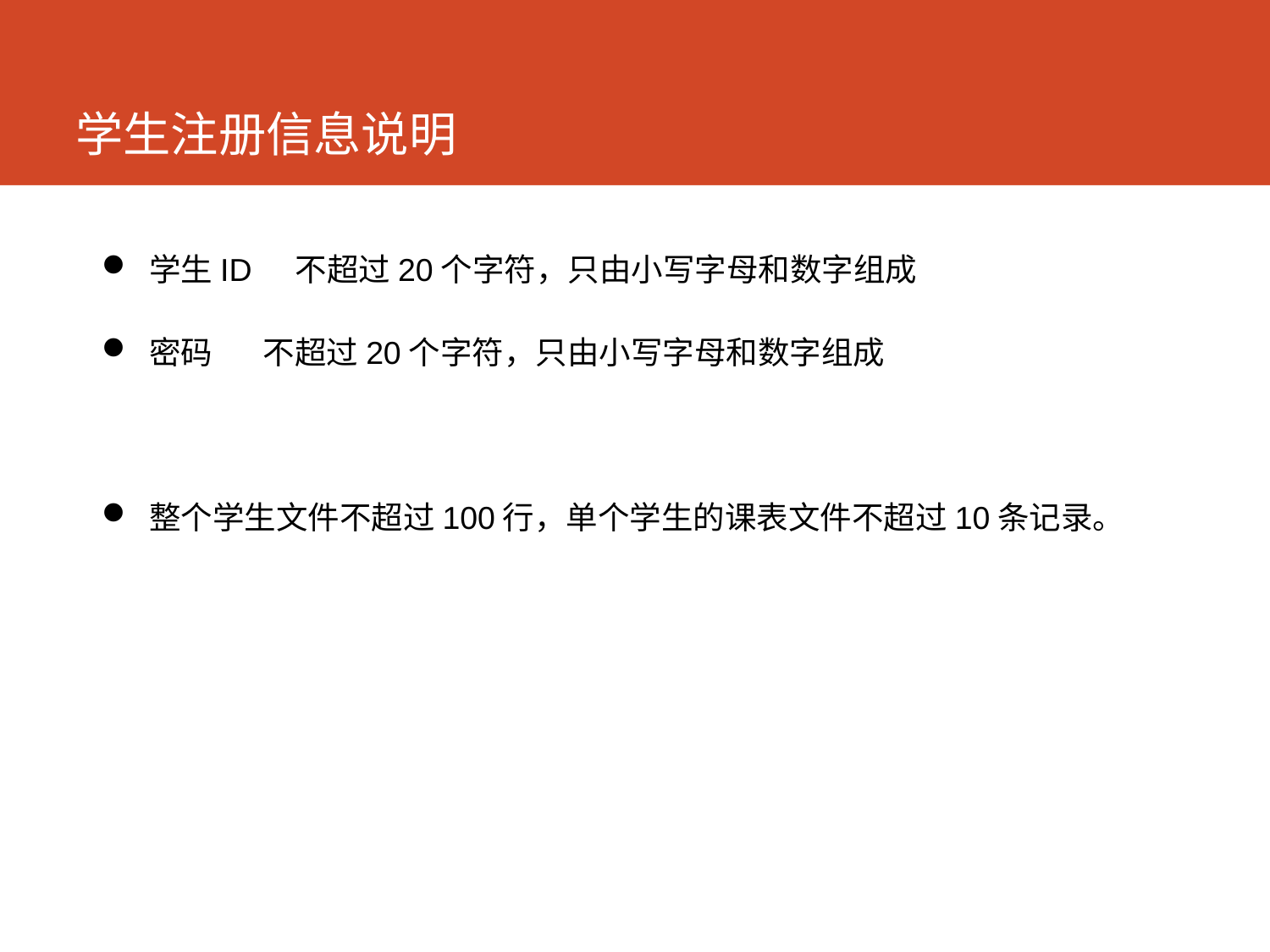

# 学生注册信息说明
学生ID    不超过20个字符，只由小写字母和数字组成
密码       不超过20个字符，只由小写字母和数字组成

整个学生文件不超过100行，单个学生的课表文件不超过10条记录。